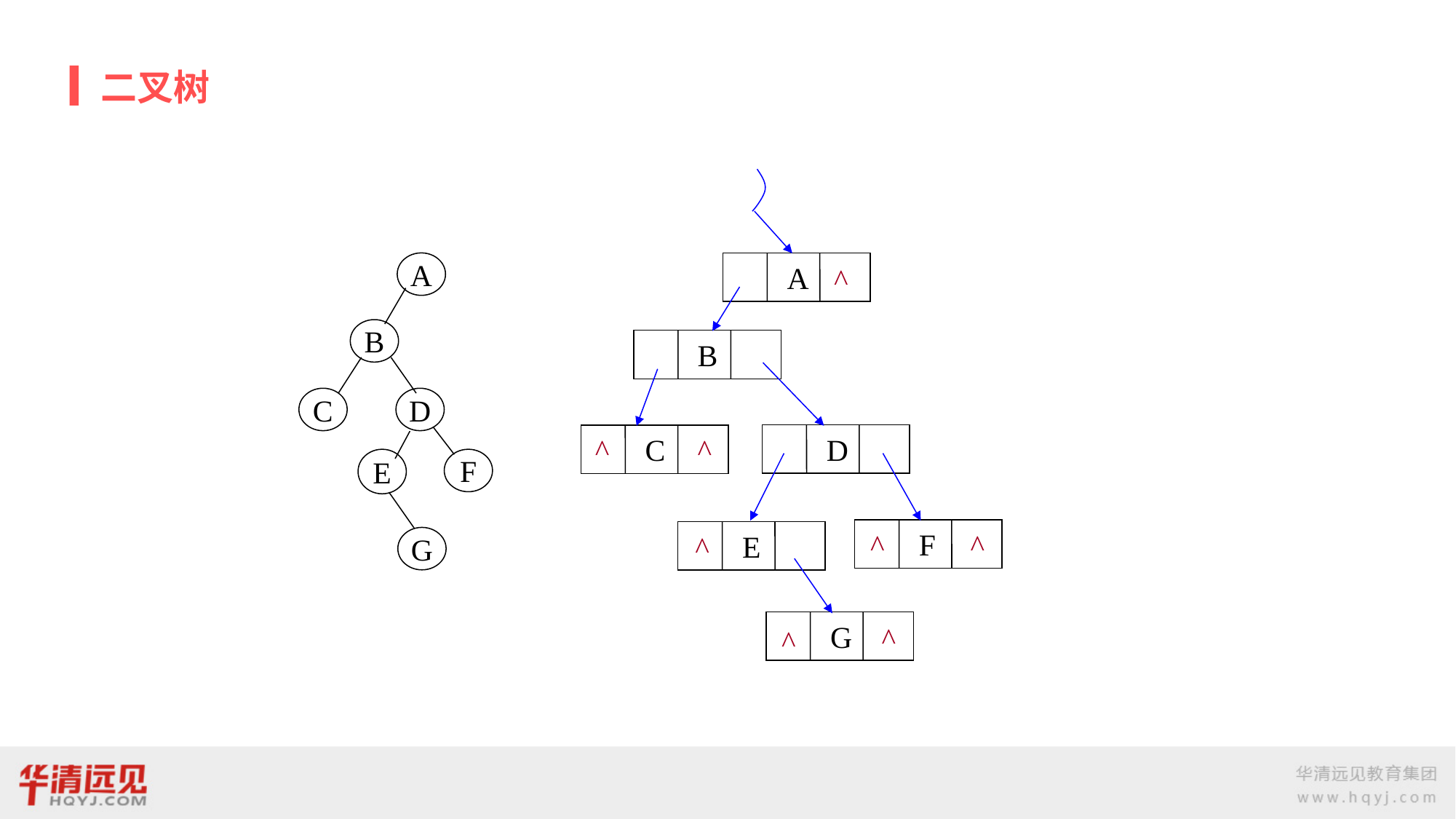

# 二叉树

A

B

C
D

E
F

G
       A

B

       D

       C

       F

       E

       G

^

^
^

^
^
^

^
^